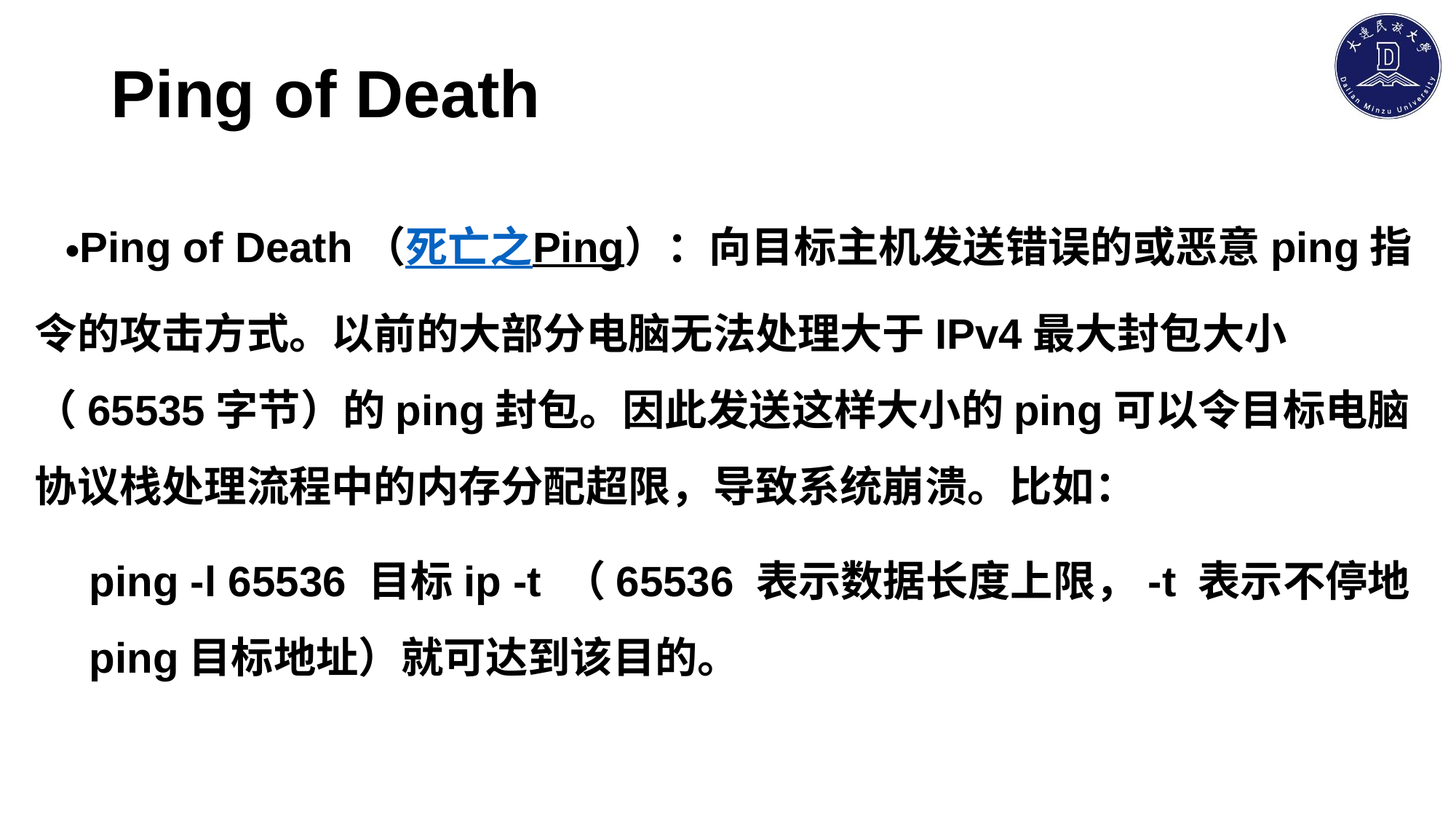

# Ping of Death
Ping of Death（死亡之Ping）：向目标主机发送错误的或恶意ping指令的攻击方式。以前的大部分电脑无法处理大于IPv4最大封包大小（65535字节）的ping封包。因此发送这样大小的ping可以令目标电脑协议栈处理流程中的内存分配超限，导致系统崩溃。比如：
ping -l 65536 目标ip -t （65536 表示数据长度上限，-t 表示不停地ping目标地址）就可达到该目的。